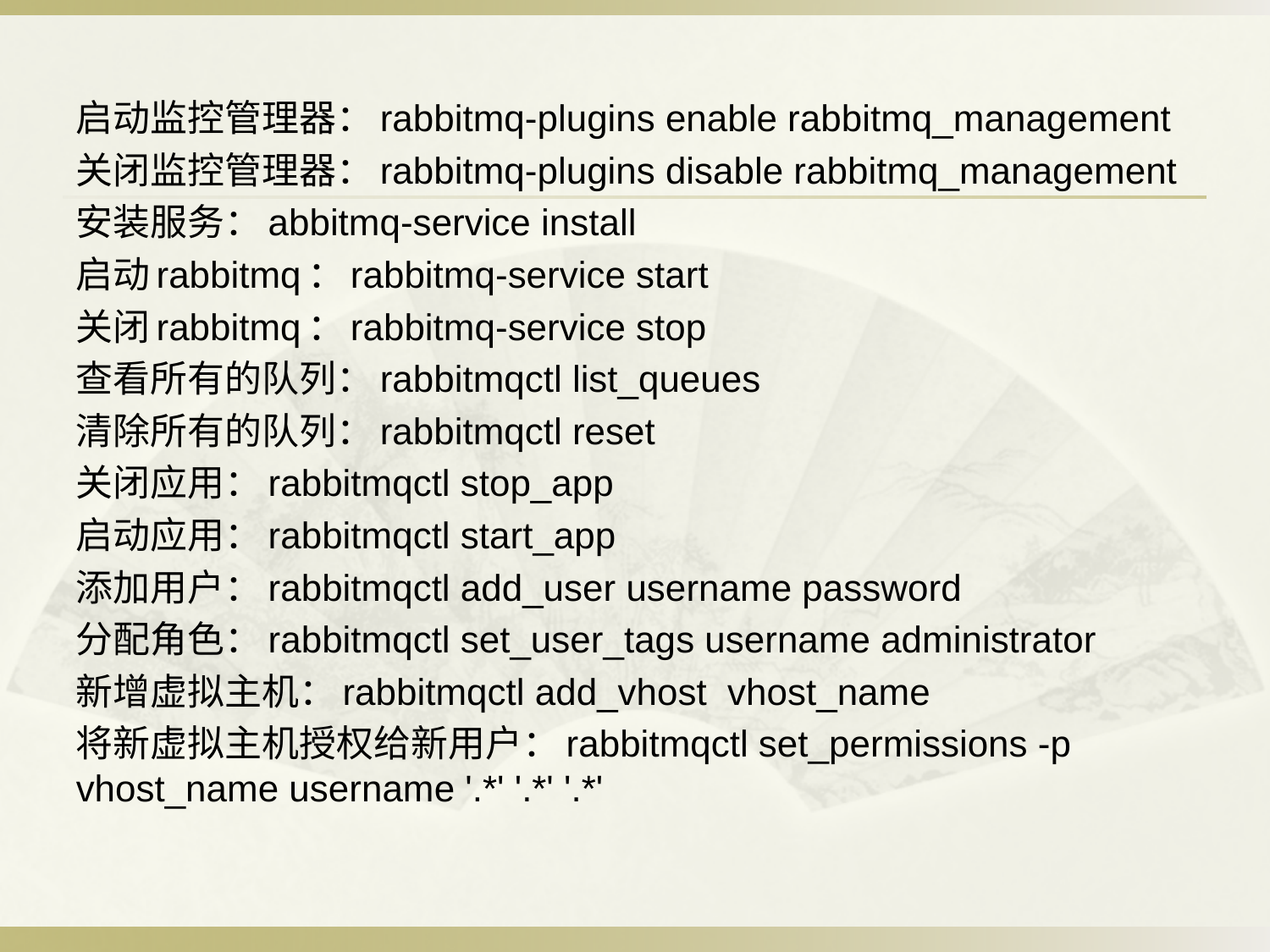

启动监控管理器：rabbitmq-plugins enable rabbitmq_management
关闭监控管理器：rabbitmq-plugins disable rabbitmq_management
安装服务：abbitmq-service install
启动rabbitmq：rabbitmq-service start
关闭rabbitmq：rabbitmq-service stop
查看所有的队列：rabbitmqctl list_queues
清除所有的队列：rabbitmqctl reset
关闭应用：rabbitmqctl stop_app
启动应用：rabbitmqctl start_app
添加用户：rabbitmqctl add_user username password
分配角色：rabbitmqctl set_user_tags username administrator
新增虚拟主机：rabbitmqctl add_vhost  vhost_name
将新虚拟主机授权给新用户：rabbitmqctl set_permissions -p vhost_name username '.*' '.*' '.*'